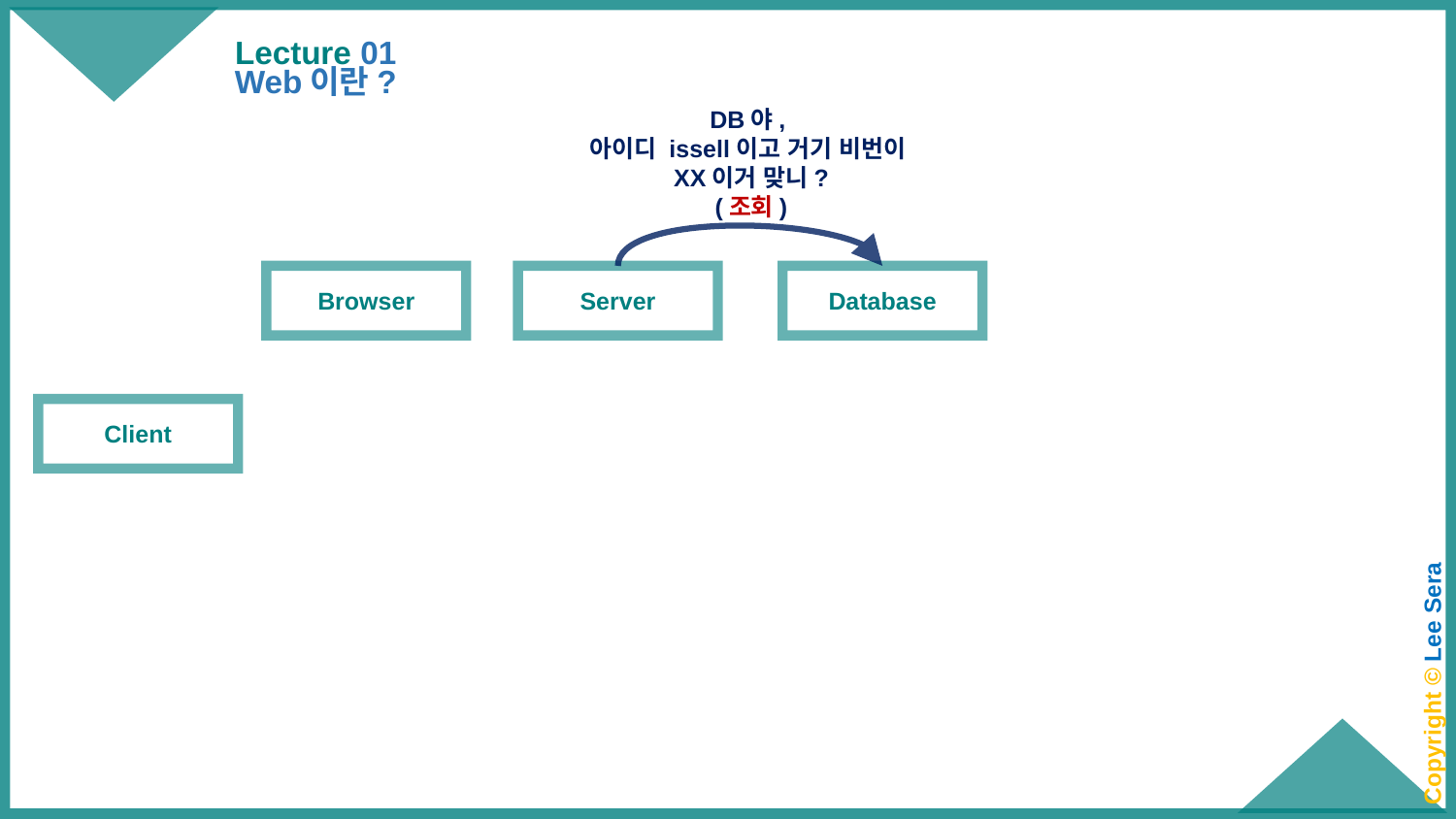

Lecture 01
Web이란?
DB야,
아이디 issell이고 거기 비번이
XX이거 맞니?
(조회)
Server
Database
Browser
Client
Copyright © Lee Sera